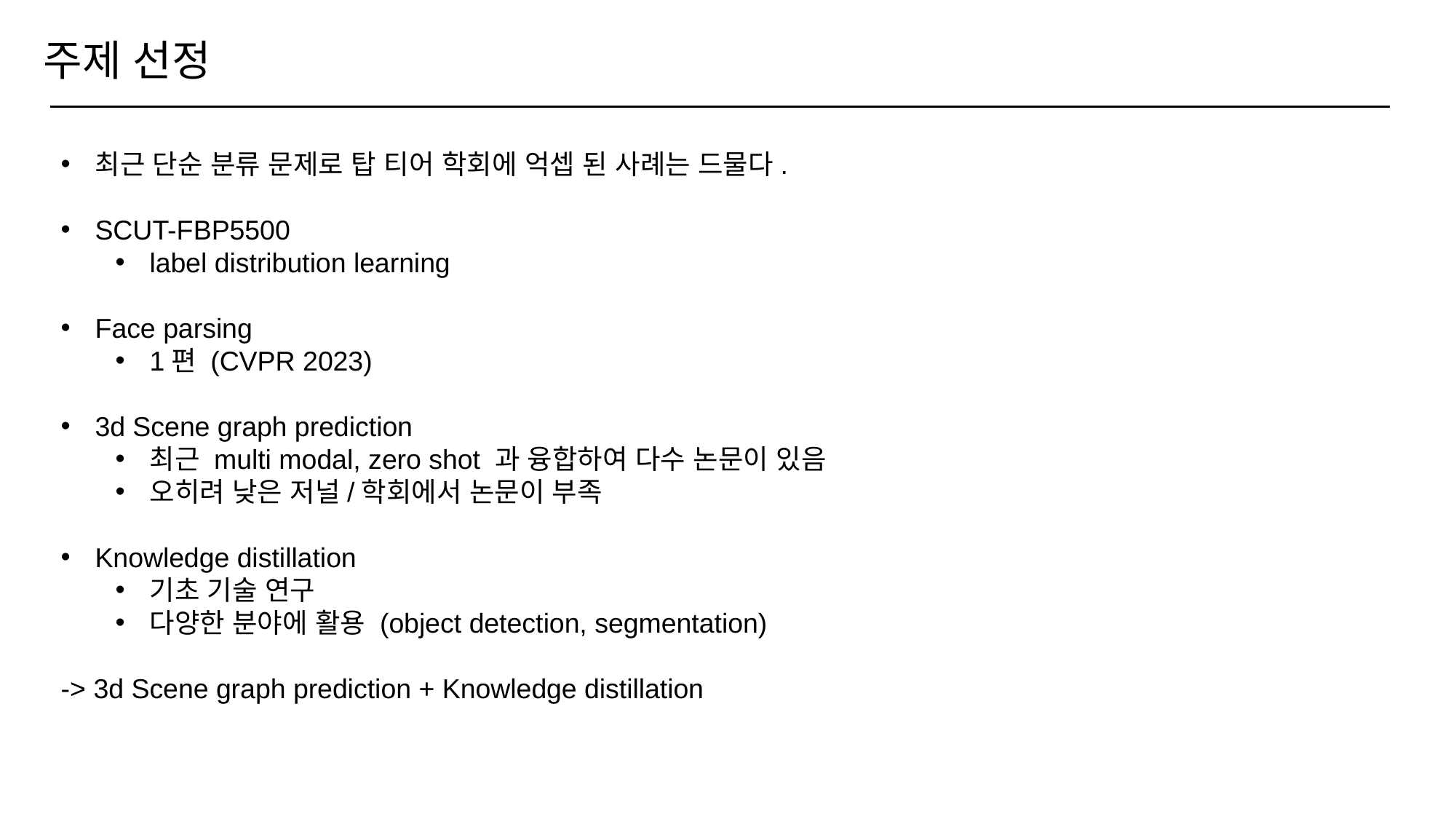

# 주제 선정
최근 단순 분류 문제로 탑 티어 학회에 억셉 된 사례는 드물다.

SCUT-FBP5500
label distribution learning

Face parsing
1편 (CVPR 2023)

3d Scene graph prediction
최근 multi modal, zero shot 과 융합하여 다수 논문이 있음
오히려 낮은 저널/학회에서 논문이 부족

Knowledge distillation
기초 기술 연구
다양한 분야에 활용 (object detection, segmentation)

-> 3d Scene graph prediction + Knowledge distillation